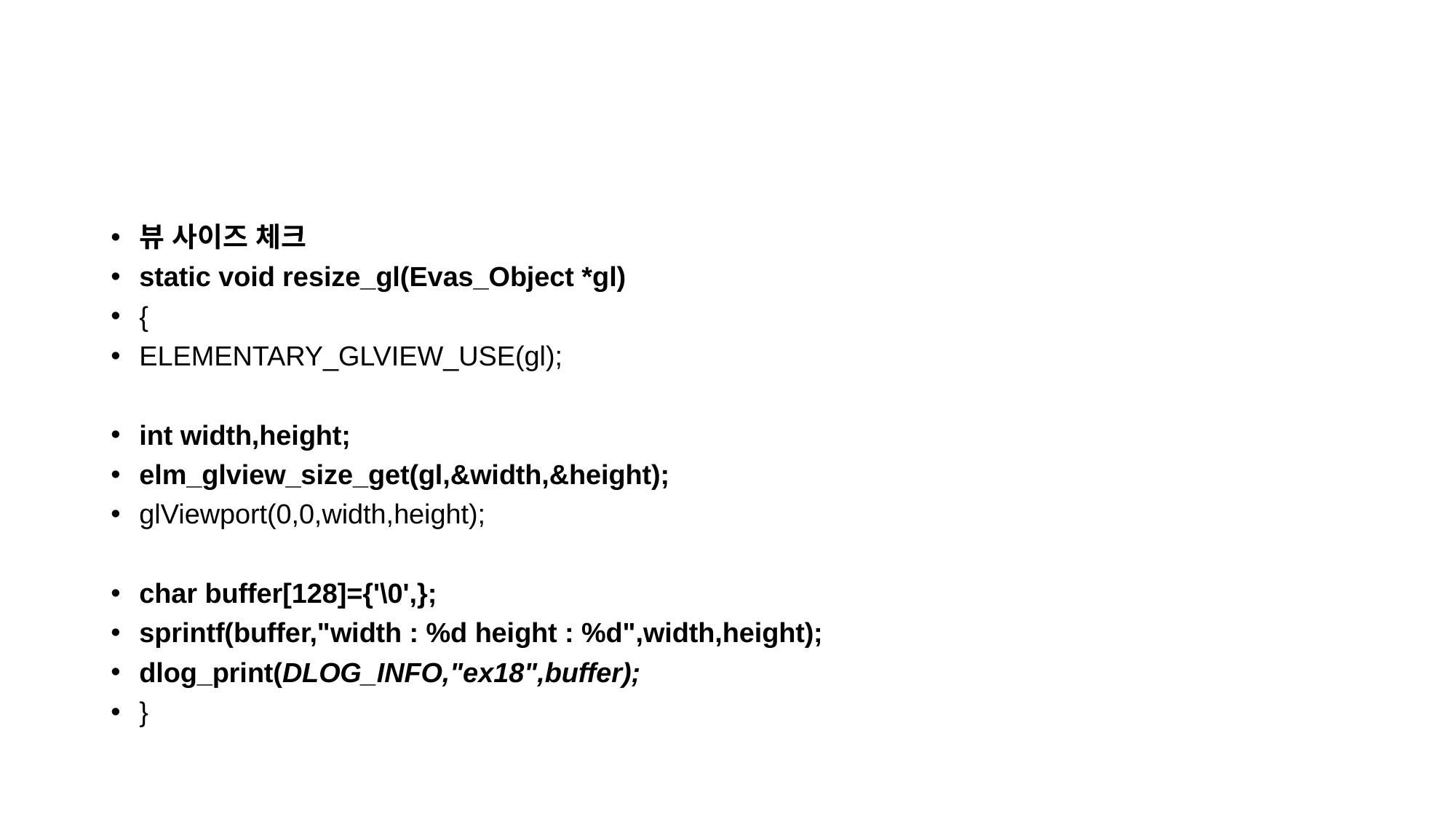

#
뷰 사이즈 체크
static void resize_gl(Evas_Object *gl)
{
ELEMENTARY_GLVIEW_USE(gl);

int width,height;
elm_glview_size_get(gl,&width,&height);
glViewport(0,0,width,height);

char buffer[128]={'\0',};
sprintf(buffer,"width : %d height : %d",width,height);
dlog_print(DLOG_INFO,"ex18",buffer);
}